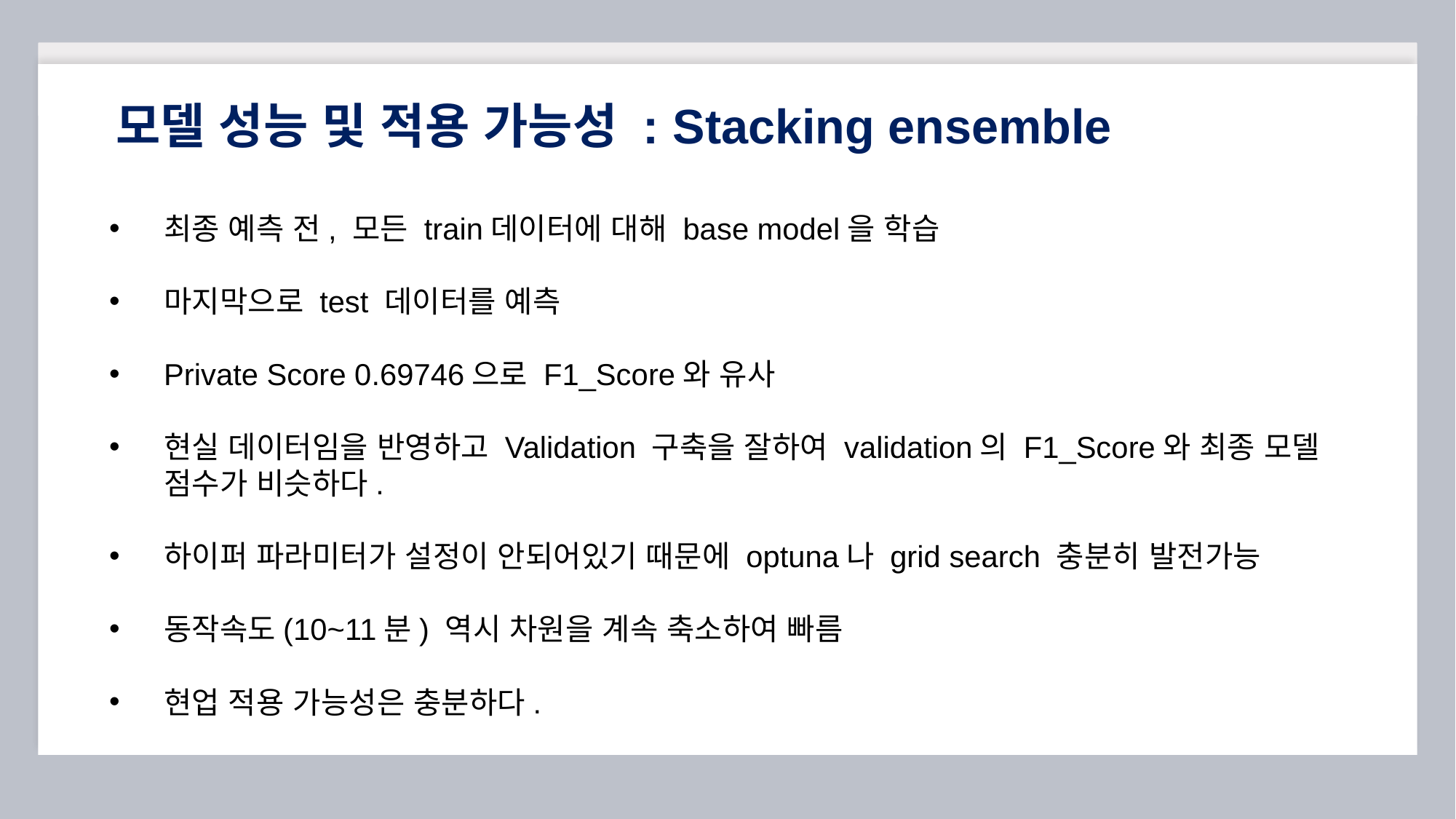

모델 성능 및 적용 가능성 : Stacking ensemble
최종 예측 전, 모든 train데이터에 대해 base model을 학습

마지막으로 test 데이터를 예측

Private Score 0.69746으로 F1_Score와 유사

현실 데이터임을 반영하고 Validation 구축을 잘하여 validation의 F1_Score와 최종 모델 점수가 비슷하다.

하이퍼 파라미터가 설정이 안되어있기 때문에 optuna나 grid search 충분히 발전가능

동작속도(10~11분) 역시 차원을 계속 축소하여 빠름

현업 적용 가능성은 충분하다.